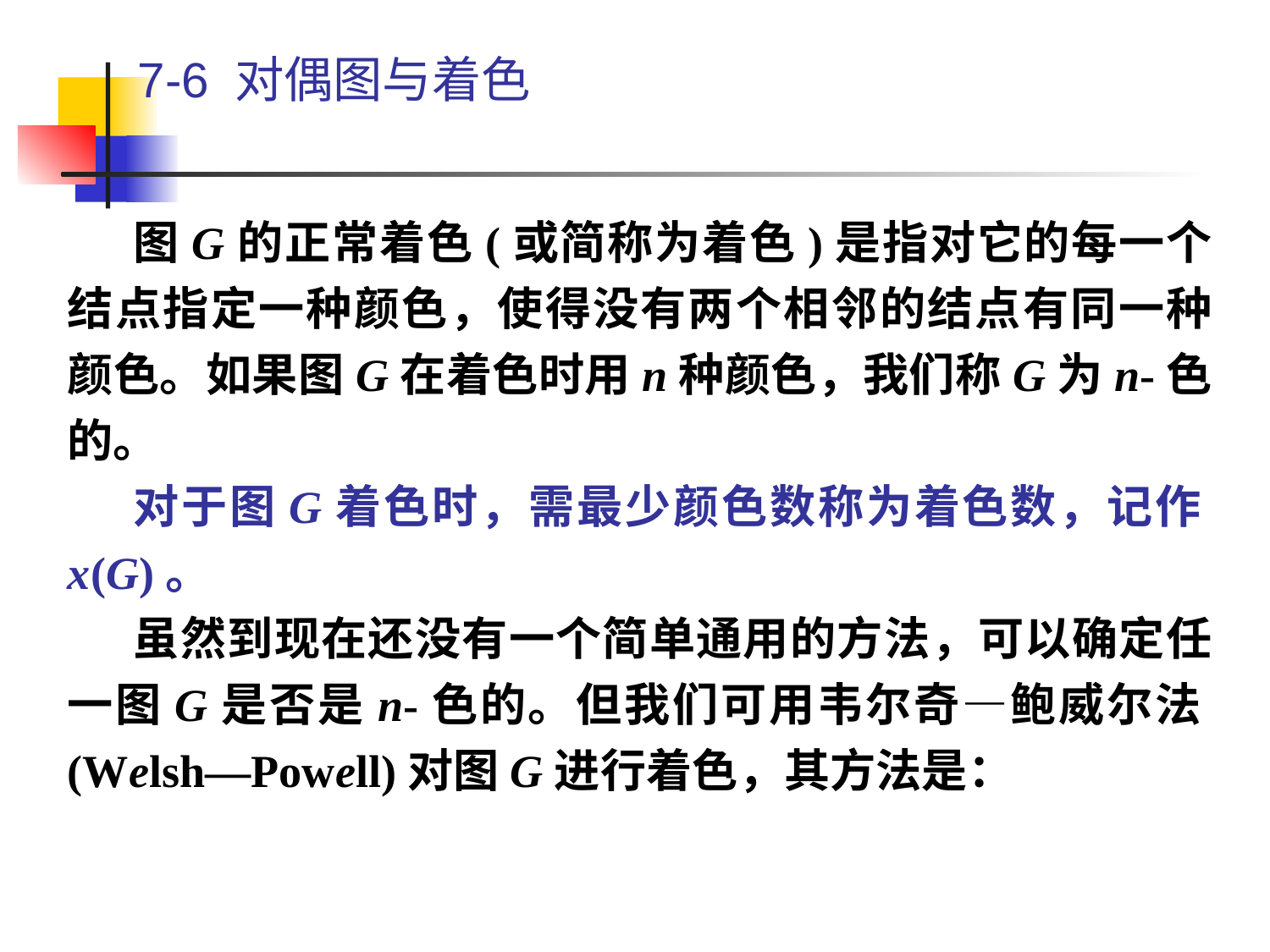

# 7-6 对偶图与着色
图G的正常着色(或简称为着色)是指对它的每一个结点指定一种颜色，使得没有两个相邻的结点有同一种颜色。如果图G在着色时用n种颜色，我们称G为n-色的。
对于图G着色时，需最少颜色数称为着色数，记作x(G)。
虽然到现在还没有一个简单通用的方法，可以确定任一图G是否是n-色的。但我们可用韦尔奇—鲍威尔法(Welsh—Powell)对图G进行着色，其方法是：